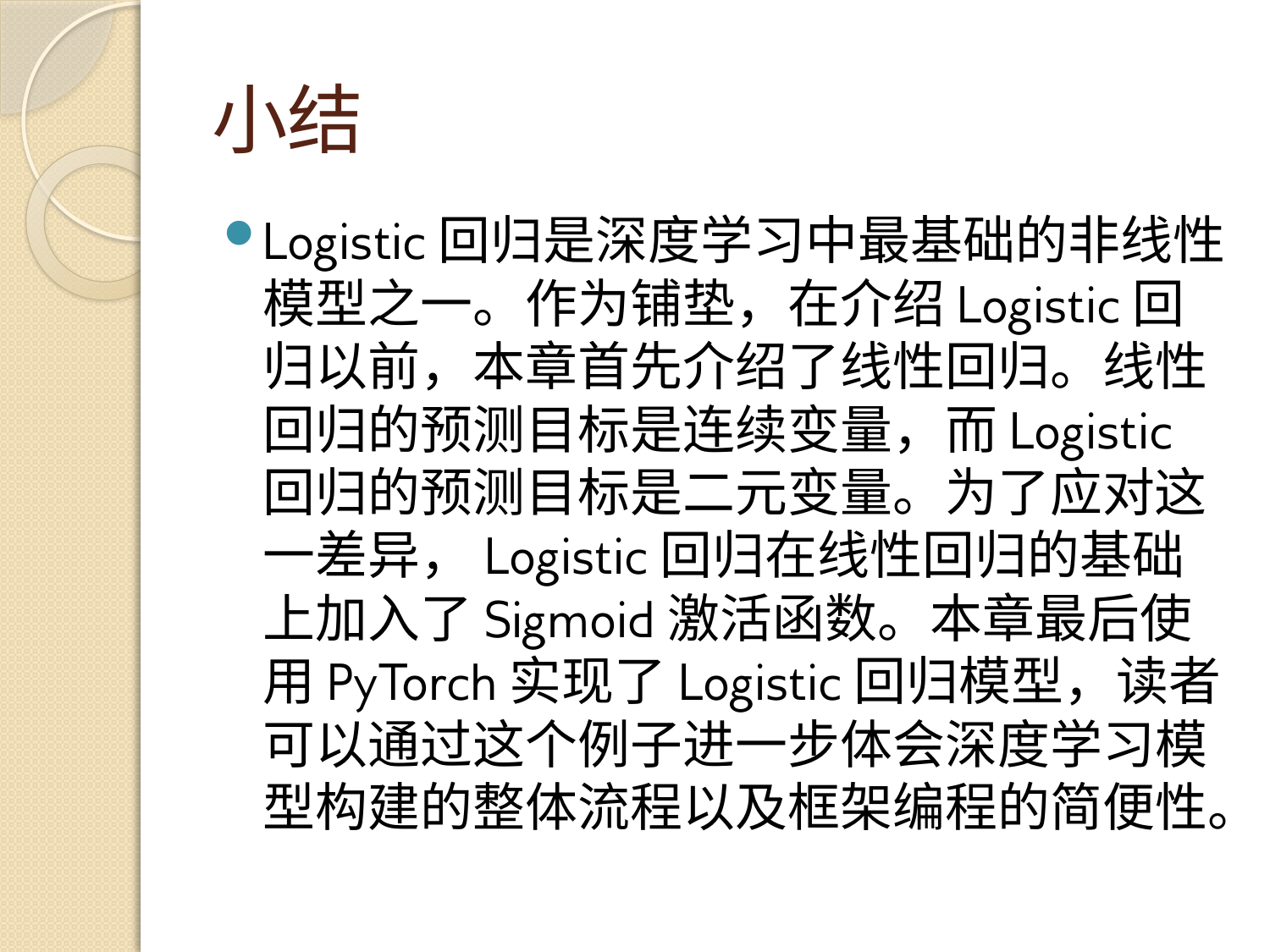

# 小结
Logistic回归是深度学习中最基础的非线性模型之一。作为铺垫，在介绍Logistic回归以前，本章首先介绍了线性回归。线性回归的预测目标是连续变量，而Logistic回归的预测目标是二元变量。为了应对这一差异，Logistic回归在线性回归的基础上加入了Sigmoid激活函数。本章最后使用PyTorch实现了Logistic回归模型，读者可以通过这个例子进一步体会深度学习模型构建的整体流程以及框架编程的简便性。